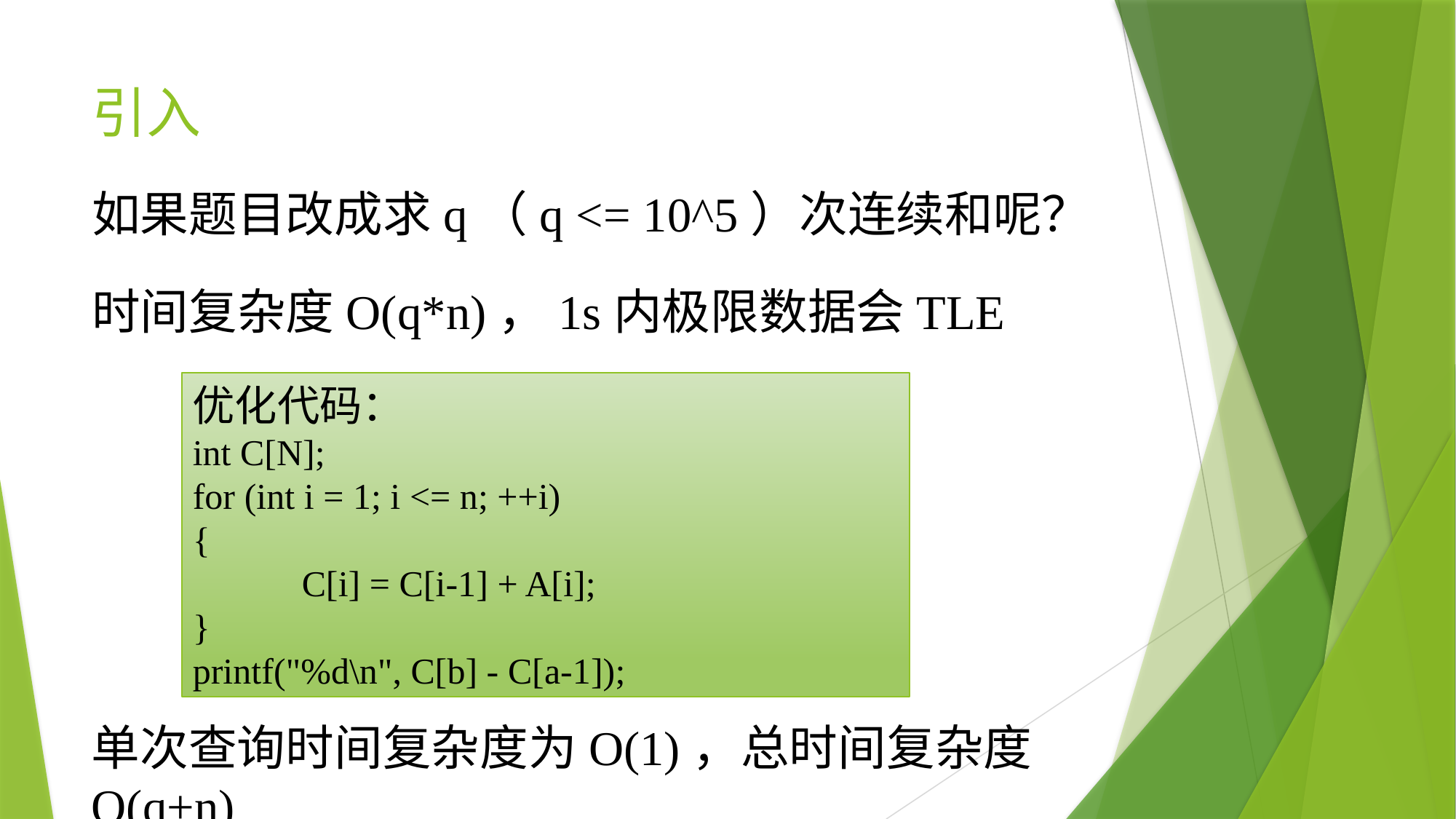

# 引入
如果题目改成求q（q <= 10^5）次连续和呢？
时间复杂度O(q*n)，1s内极限数据会TLE
优化代码：
int C[N];
for (int i = 1; i <= n; ++i)
{
	C[i] = C[i-1] + A[i];
}
printf("%d\n", C[b] - C[a-1]);
单次查询时间复杂度为O(1)，总时间复杂度O(q+n)